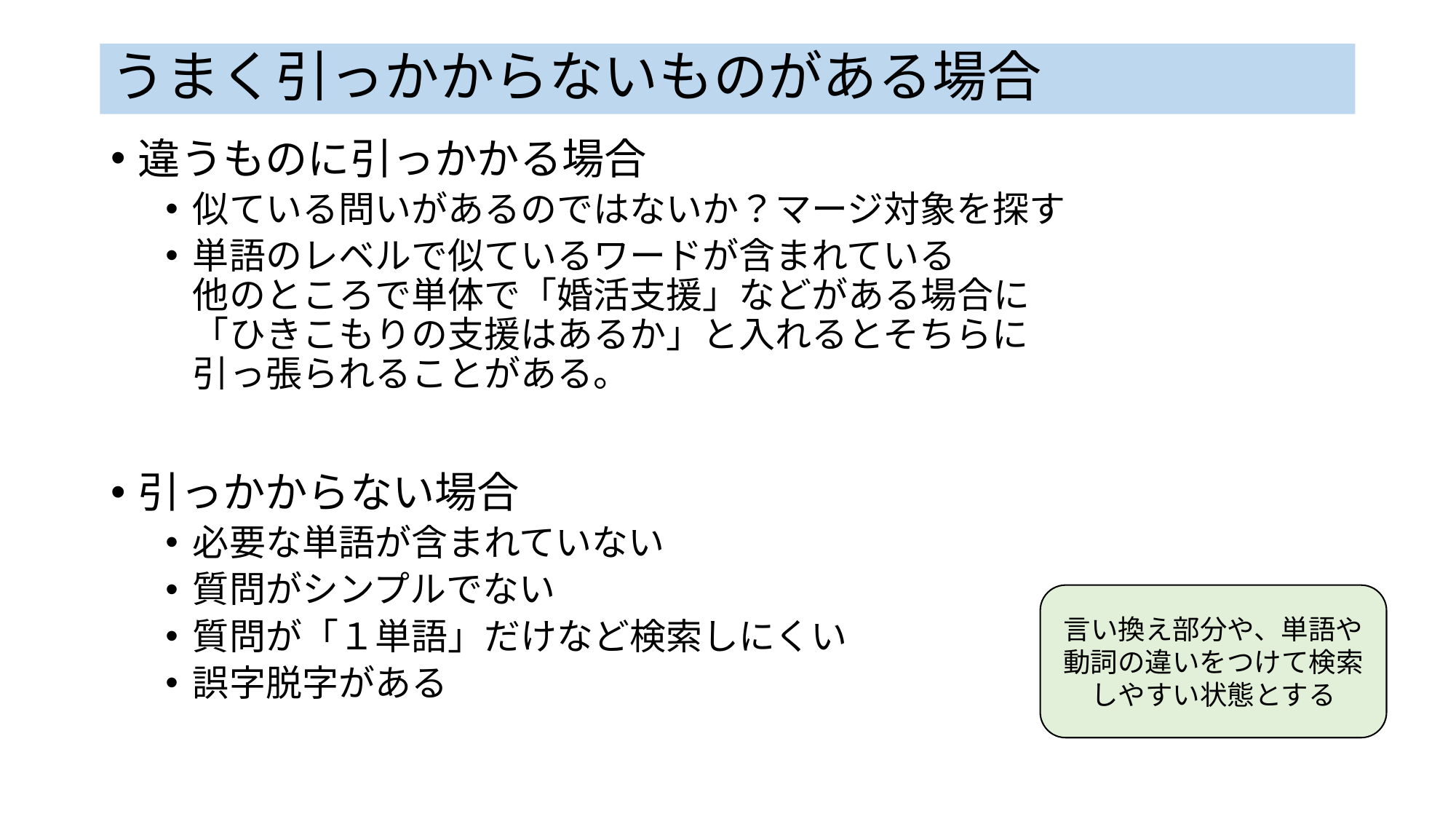

# うまく引っかからないものがある場合
違うものに引っかかる場合
似ている問いがあるのではないか？マージ対象を探す
単語のレベルで似ているワードが含まれている
他のところで単体で「婚活支援」などがある場合に
「ひきこもりの支援はあるか」と入れるとそちらに
引っ張られることがある。

引っかからない場合
必要な単語が含まれていない
質問がシンプルでない
質問が「１単語」だけなど検索しにくい
誤字脱字がある
言い換え部分や、単語や動詞の違いをつけて検索しやすい状態とする